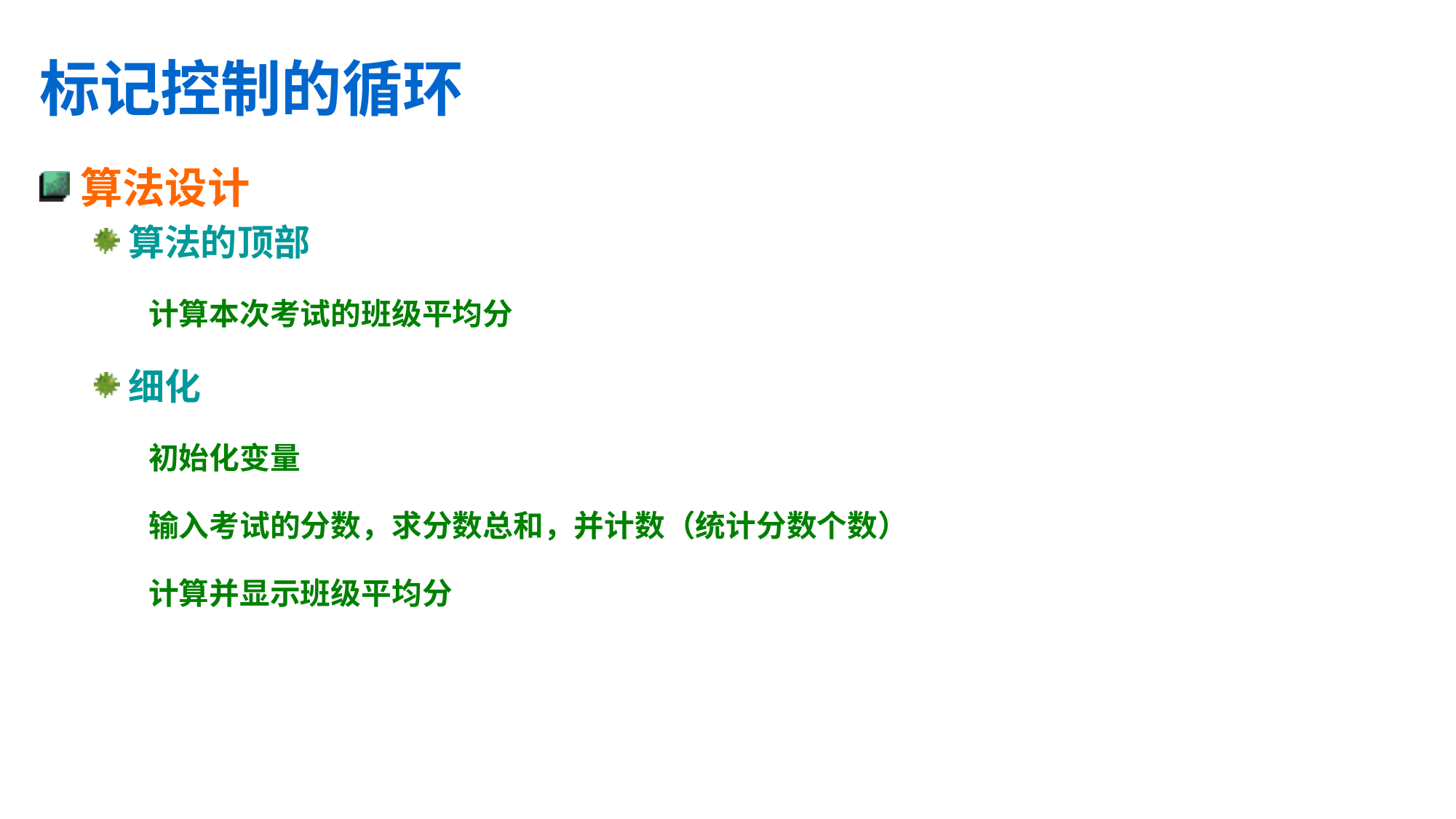

# 标记控制的循环
算法设计
算法的顶部

计算本次考试的班级平均分

细化

初始化变量

输入考试的分数，求分数总和，并计数（统计分数个数）

计算并显示班级平均分
12